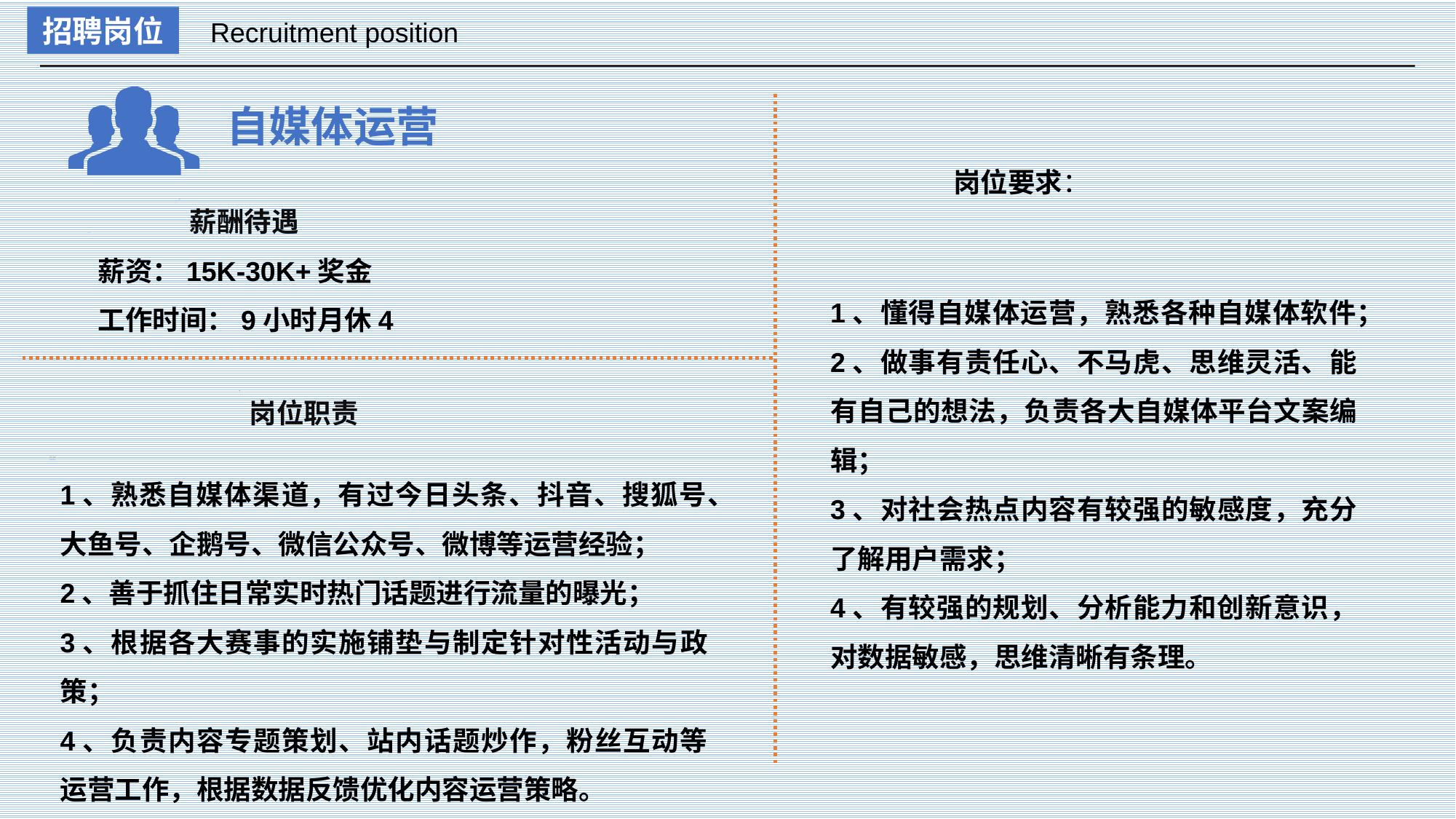

招聘岗位
Recruitment position

自媒体运营
岗位要求：
薪酬待遇
薪资：15K-30K+奖金
工作时间：9小时月休4
1、懂得自媒体运营，熟悉各种自媒体软件；
2、做事有责任心、不马虎、思维灵活、能有自己的想法，负责各大自媒体平台文案编辑；
3、对社会热点内容有较强的敏感度，充分了解用户需求；
4、有较强的规划、分析能力和创新意识，对数据敏感，思维清晰有条理。
岗位职责
1、熟悉自媒体渠道，有过今日头条、抖音、搜狐号、大鱼号、企鹅号、微信公众号、微博等运营经验；
2、善于抓住日常实时热门话题进行流量的曝光；
3、根据各大赛事的实施铺垫与制定针对性活动与政策；
4、负责内容专题策划、站内话题炒作，粉丝互动等运营工作，根据数据反馈优化内容运营策略。